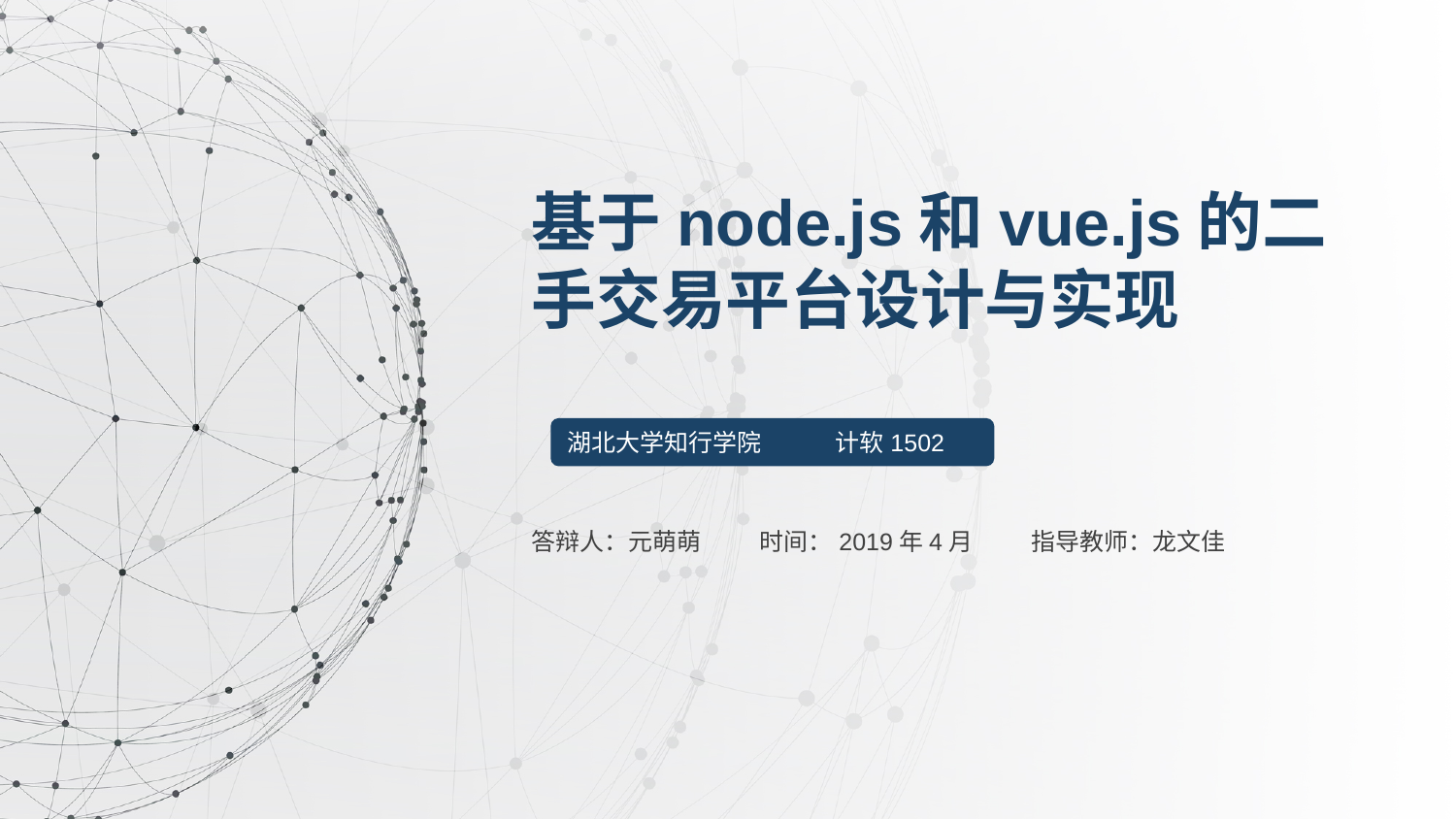

基于node.js和vue.js的二手交易平台设计与实现
湖北大学知行学院              计软1502
答辩人：元萌萌           时间：2019年4月           指导教师：龙文佳